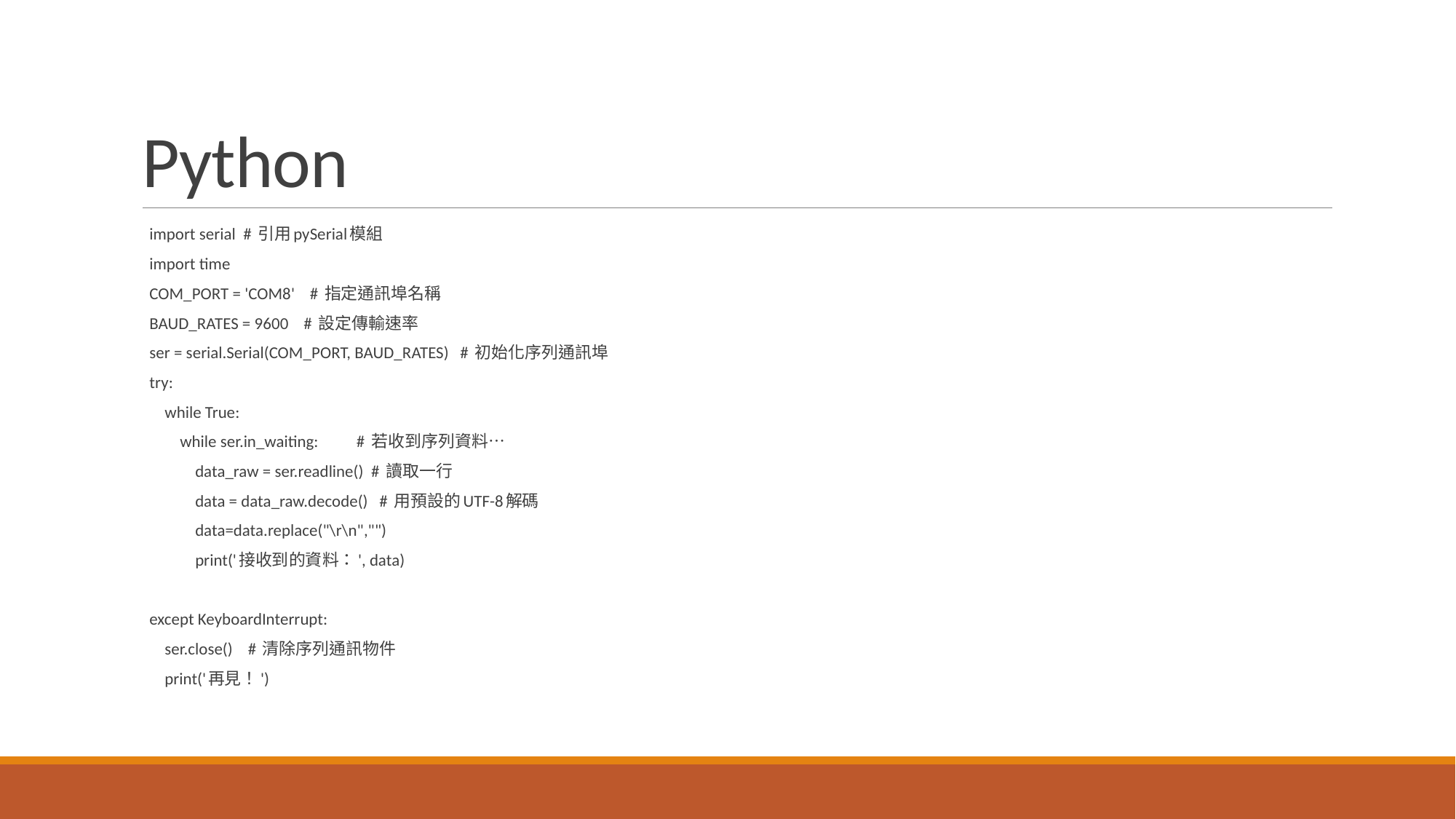

# Python
import serial  # 引用pySerial模組
import time
COM_PORT = 'COM8'    # 指定通訊埠名稱
BAUD_RATES = 9600    # 設定傳輸速率
ser = serial.Serial(COM_PORT, BAUD_RATES)   # 初始化序列通訊埠
try:
    while True:
        while ser.in_waiting:          # 若收到序列資料…
            data_raw = ser.readline()  # 讀取一行
            data = data_raw.decode()   # 用預設的UTF-8解碼
            data=data.replace("\r\n","")
            print('接收到的資料：', data)

except KeyboardInterrupt:
    ser.close()    # 清除序列通訊物件
    print('再見！')